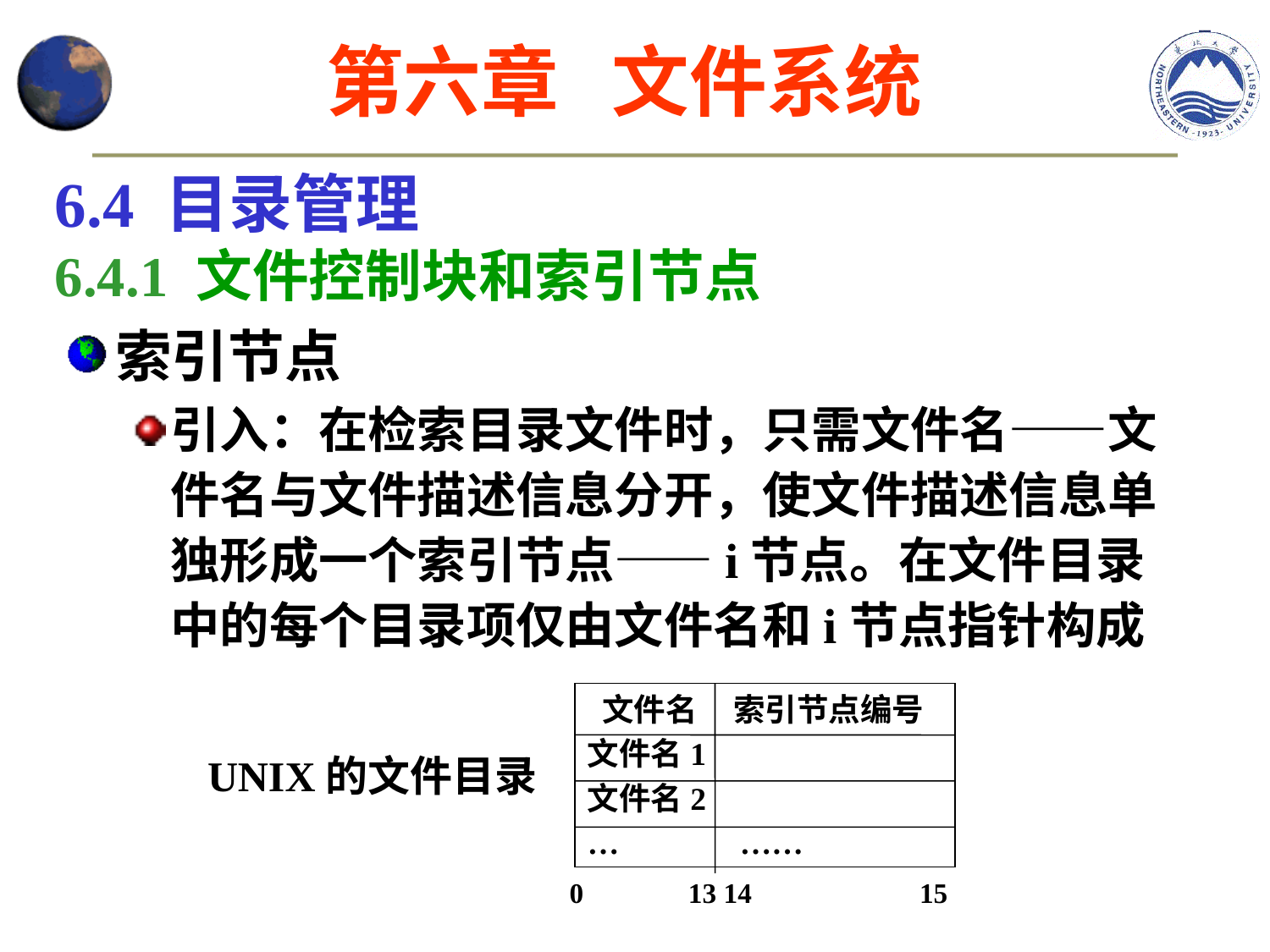

第六章   文件系统
6.4 目录管理
6.4.1 文件控制块和索引节点
索引节点
引入：在检索目录文件时，只需文件名——文件名与文件描述信息分开，使文件描述信息单独形成一个索引节点——i节点。在文件目录中的每个目录项仅由文件名和i节点指针构成
 文件名     索引节点编号
文件名1
文件名2
…               ……

0               13 14                        15
UNIX的文件目录